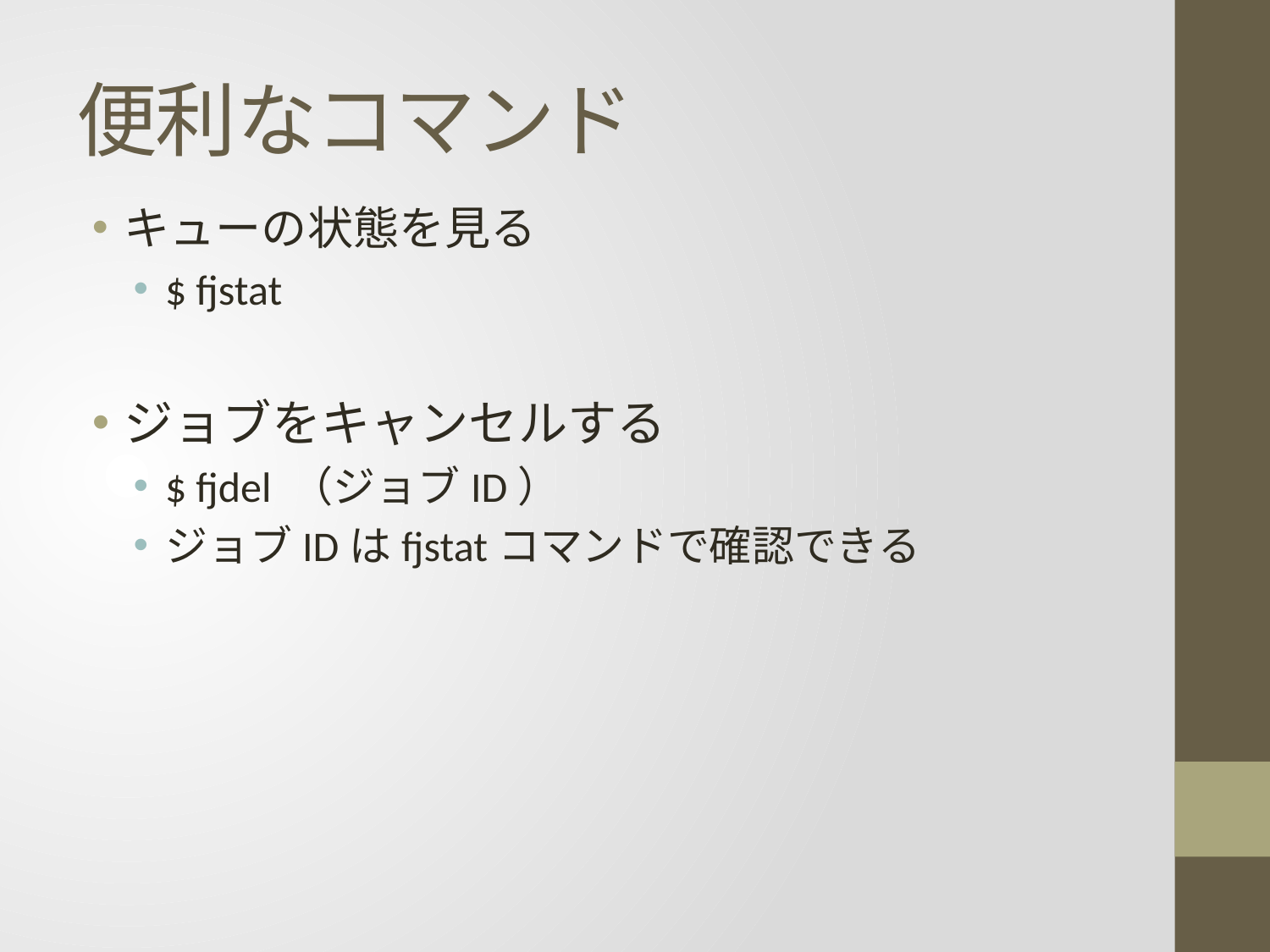

# 便利なコマンド
キューの状態を見る
$ fjstat

ジョブをキャンセルする
$ fjdel （ジョブID）
ジョブIDはfjstatコマンドで確認できる